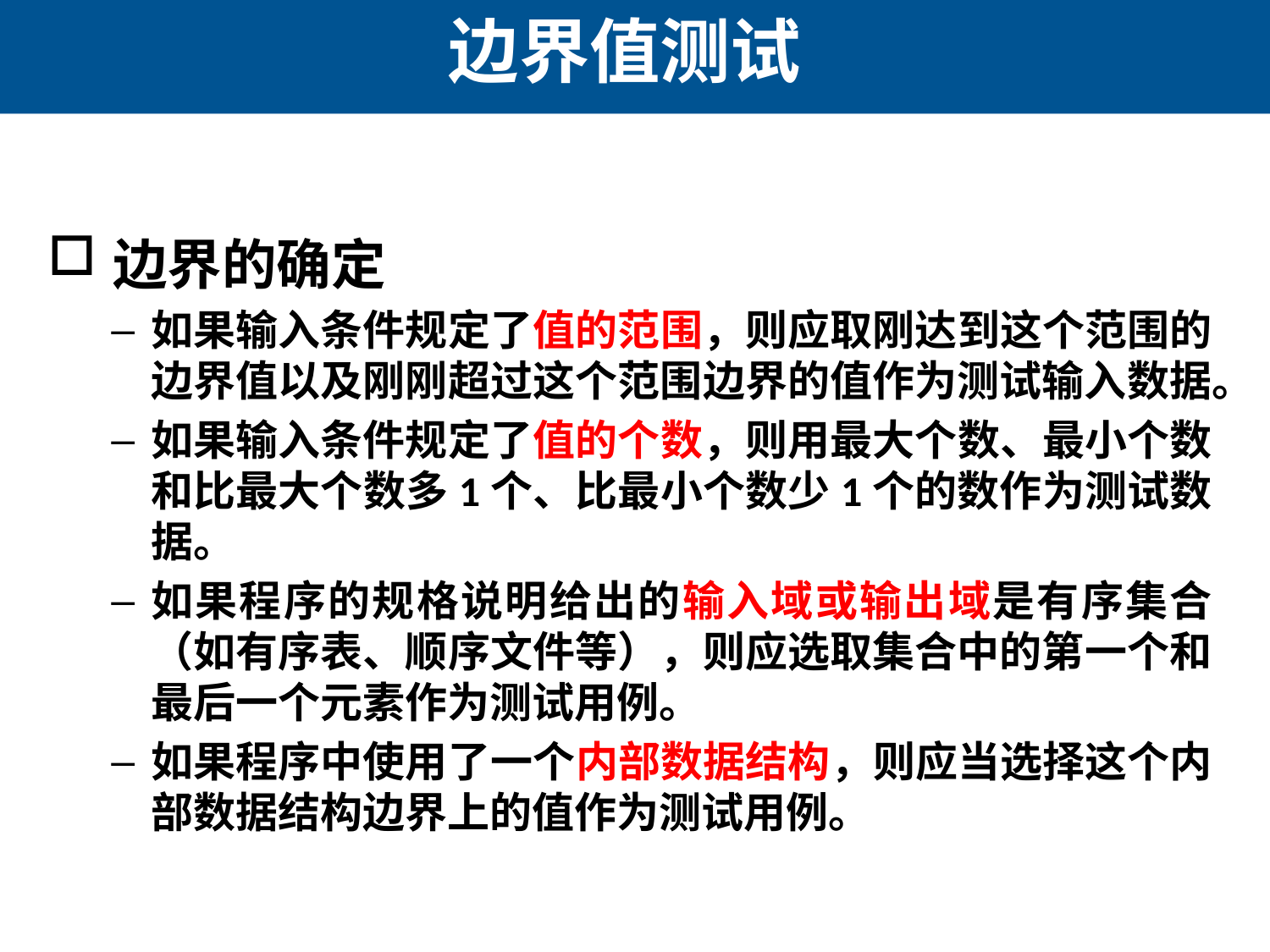

边界值测试
边界的确定
如果输入条件规定了值的范围，则应取刚达到这个范围的边界值以及刚刚超过这个范围边界的值作为测试输入数据。
如果输入条件规定了值的个数，则用最大个数、最小个数和比最大个数多1个、比最小个数少1个的数作为测试数据。
如果程序的规格说明给出的输入域或输出域是有序集合 （如有序表、顺序文件等），则应选取集合中的第一个和最后一个元素作为测试用例。
如果程序中使用了一个内部数据结构，则应当选择这个内部数据结构边界上的值作为测试用例。